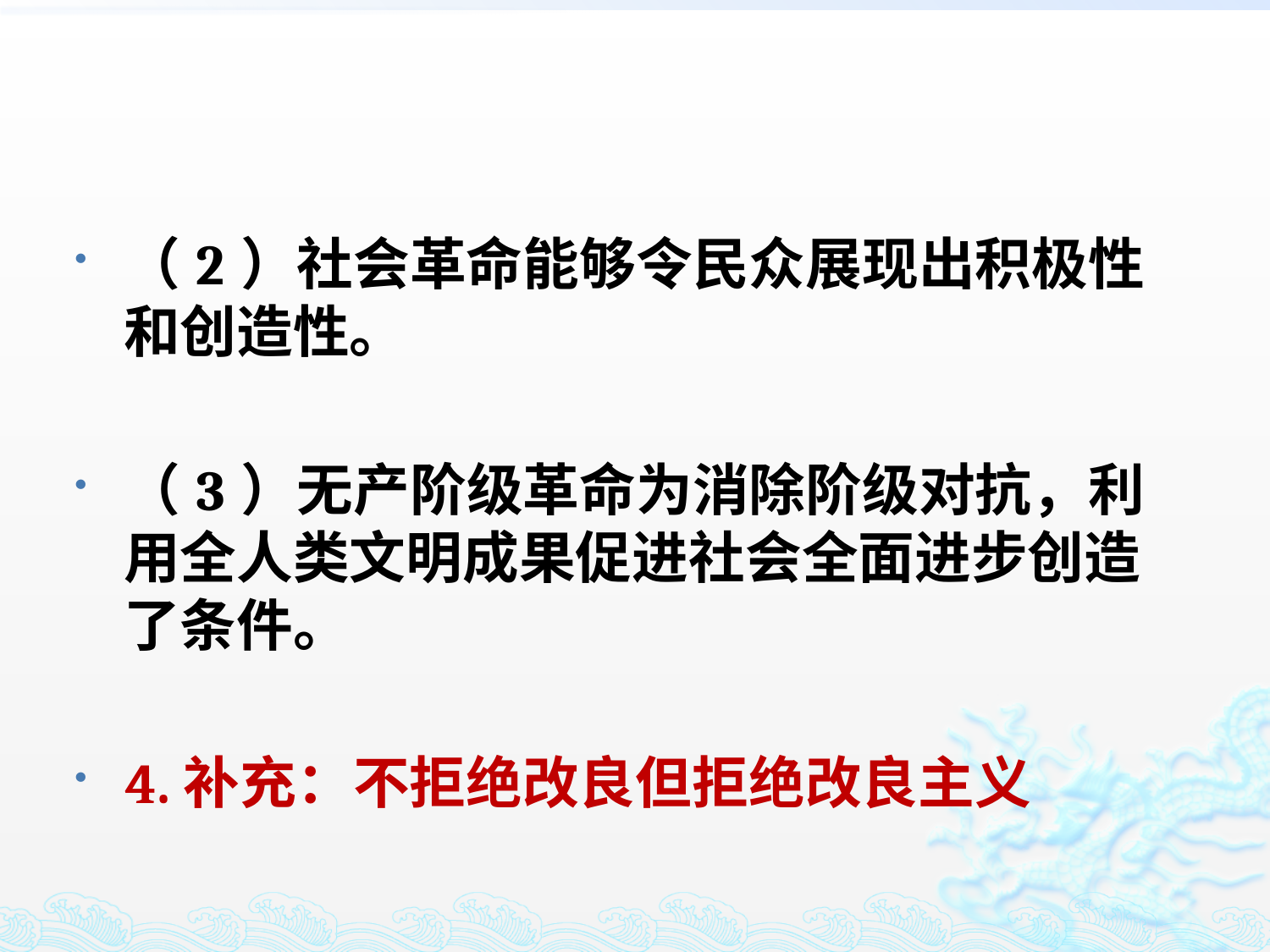

（2）社会革命能够令民众展现出积极性和创造性。

（3）无产阶级革命为消除阶级对抗，利用全人类文明成果促进社会全面进步创造了条件。

4.补充：不拒绝改良但拒绝改良主义